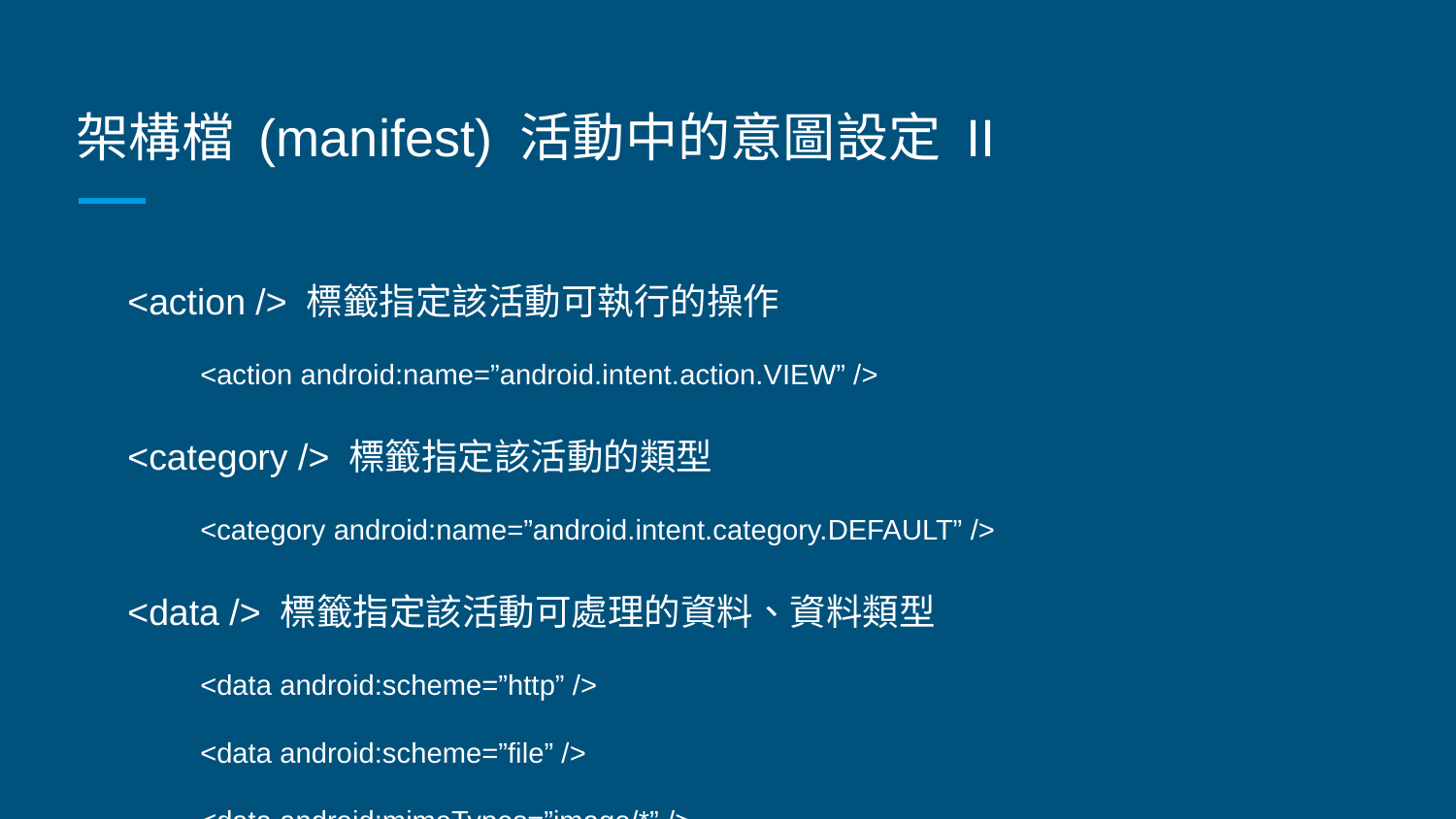

# 架構檔 (manifest) 活動中的意圖設定 II
<action /> 標籤指定該活動可執行的操作
<action android:name=”android.intent.action.VIEW” />
<category /> 標籤指定該活動的類型
<category android:name=”android.intent.category.DEFAULT” />
<data /> 標籤指定該活動可處理的資料、資料類型
<data android:scheme=”http” />
<data android:scheme=”file” />
<data android:mimeTypes=”image/*” />